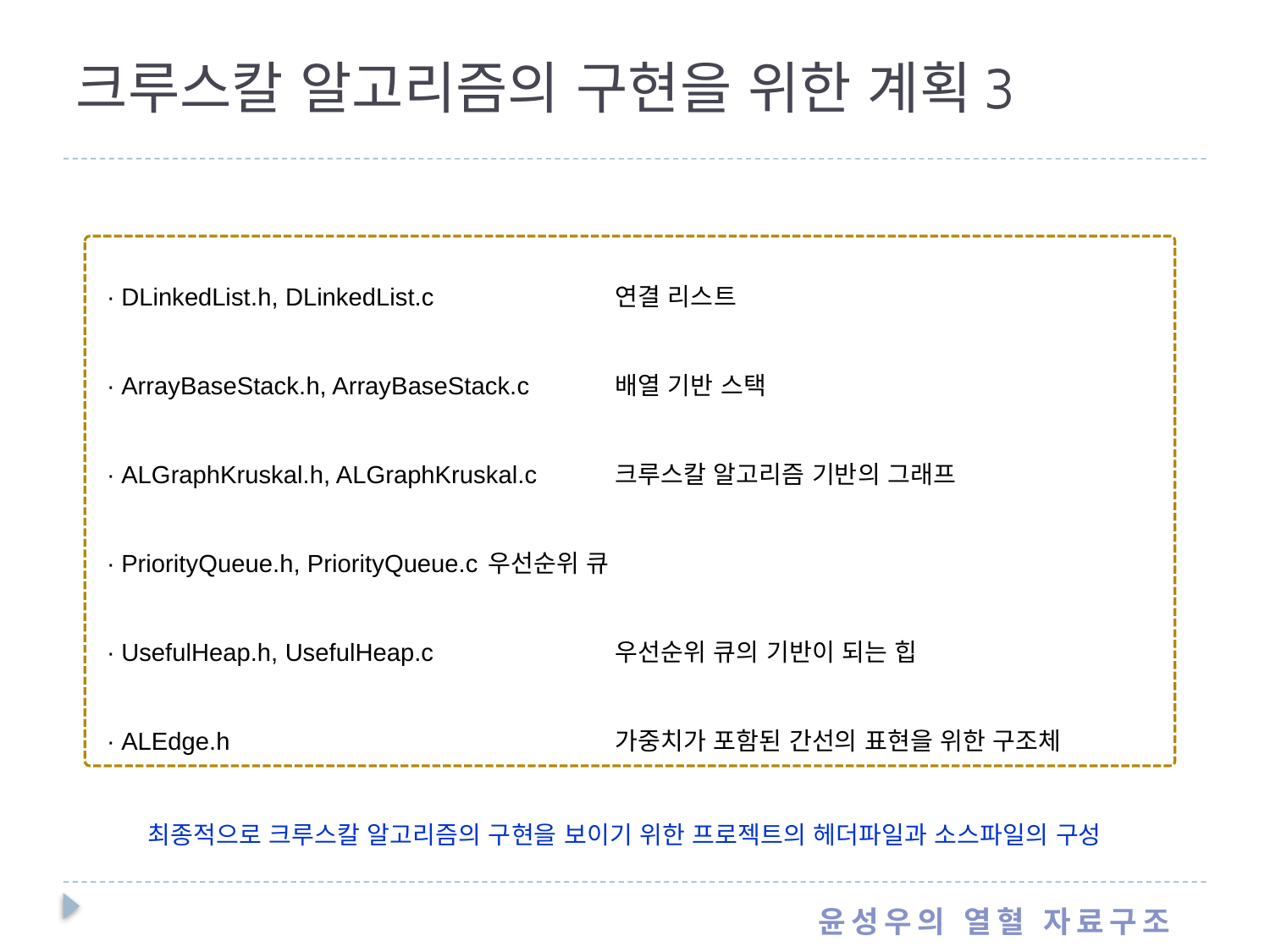

# 크루스칼 알고리즘의 구현을 위한 계획3
∙ DLinkedList.h, DLinkedList.c 		연결 리스트
∙ ArrayBaseStack.h, ArrayBaseStack.c 	배열 기반 스택
∙ ALGraphKruskal.h, ALGraphKruskal.c 	크루스칼 알고리즘 기반의 그래프
∙ PriorityQueue.h, PriorityQueue.c 	우선순위 큐
∙ UsefulHeap.h, UsefulHeap.c 		우선순위 큐의 기반이 되는 힙
∙ ALEdge.h 			가중치가 포함된 간선의 표현을 위한 구조체

최종적으로 크루스칼 알고리즘의 구현을 보이기 위한 프로젝트의 헤더파일과 소스파일의 구성
윤성우의 열혈 자료구조